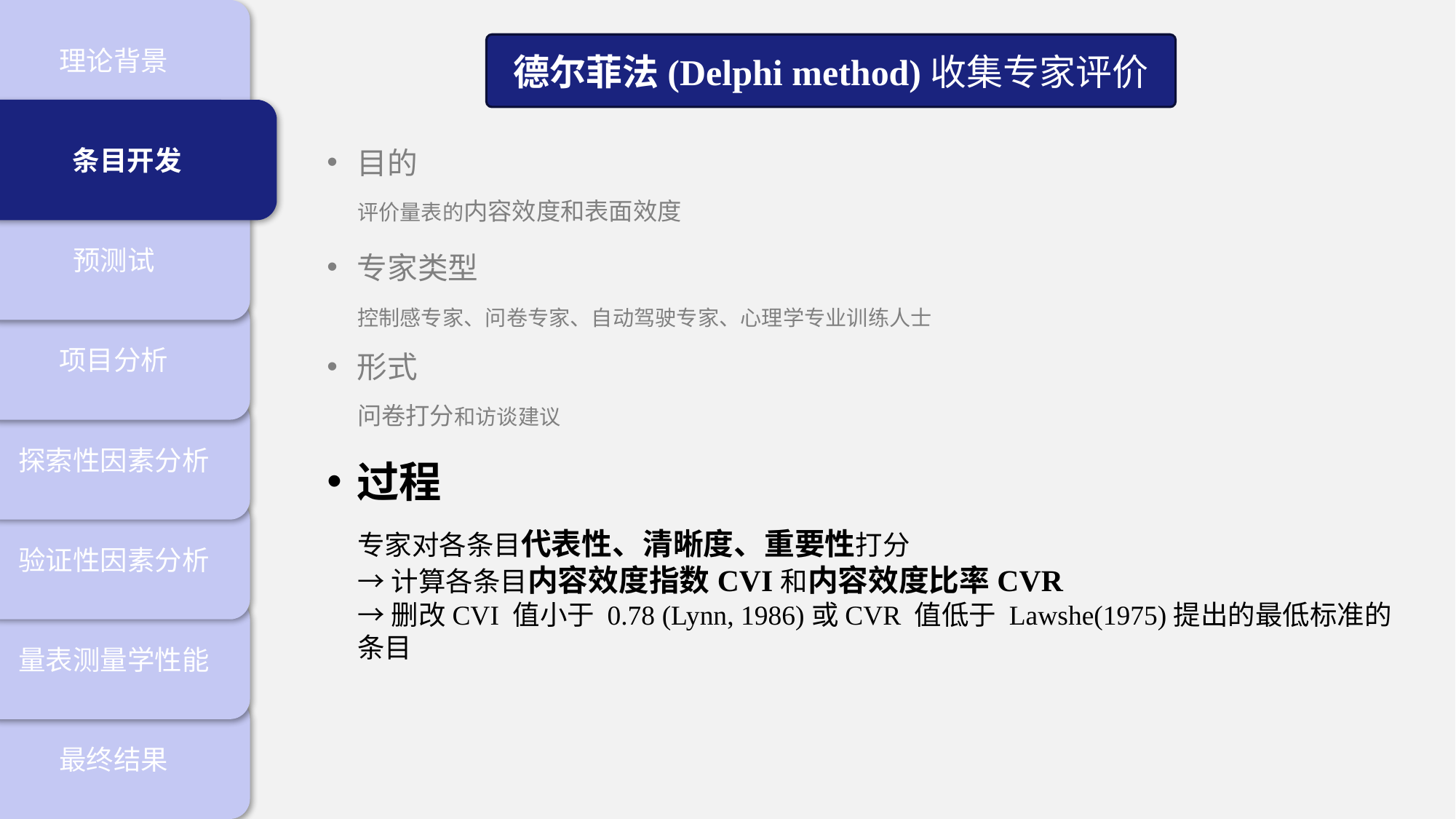

理论背景
德尔菲法(Delphi method)收集专家评价
条目开发
目的
评价量表的内容效度和表面效度
预测试
专家类型
控制感专家、问卷专家、自动驾驶专家、心理学专业训练人士
项目分析
形式
问卷打分和访谈建议
探索性因素分析
过程
专家对各条目代表性、清晰度、重要性打分
→计算各条目内容效度指数CVI和内容效度比率CVR
→删改CVI 值小于 0.78 (Lynn, 1986)或CVR 值低于 Lawshe(1975)提出的最低标准的条目
验证性因素分析
量表测量学性能
最终结果